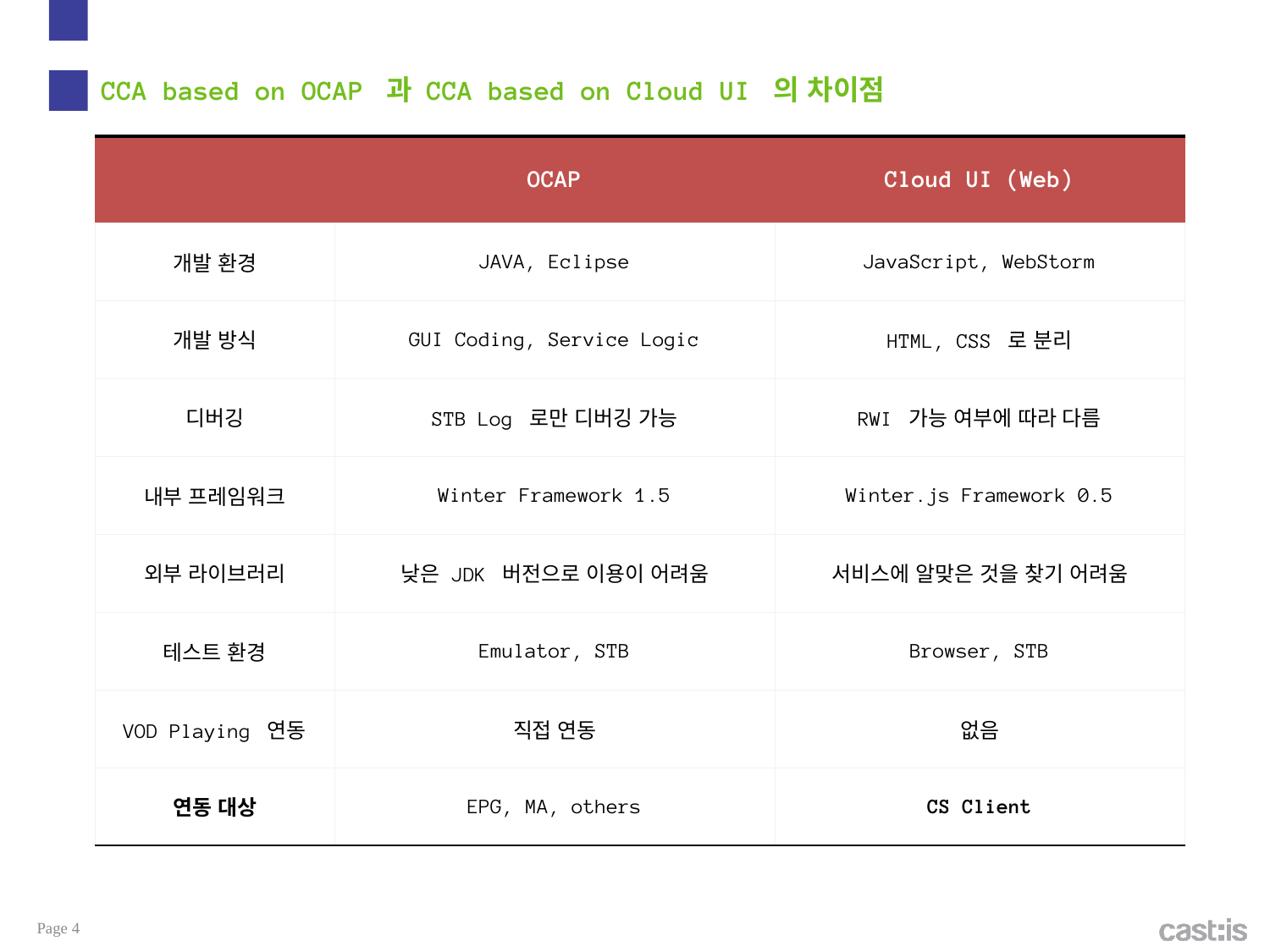

# CCA based on OCAP 과 CCA based on Cloud UI 의 차이점
|  | OCAP | Cloud UI (Web) |
| --- | --- | --- |
| 개발 환경 | JAVA, Eclipse | JavaScript, WebStorm |
| 개발 방식 | GUI Coding, Service Logic | HTML, CSS 로 분리 |
| 디버깅 | STB Log 로만 디버깅 가능 | RWI 가능 여부에 따라 다름 |
| 내부 프레임워크 | Winter Framework 1.5 | Winter.js Framework 0.5 |
| 외부 라이브러리 | 낮은 JDK 버전으로 이용이 어려움 | 서비스에 알맞은 것을 찾기 어려움 |
| 테스트 환경 | Emulator, STB | Browser, STB |
| VOD Playing 연동 | 직접 연동 | 없음 |
| 연동 대상 | EPG, MA, others | CS Client |
Page 4